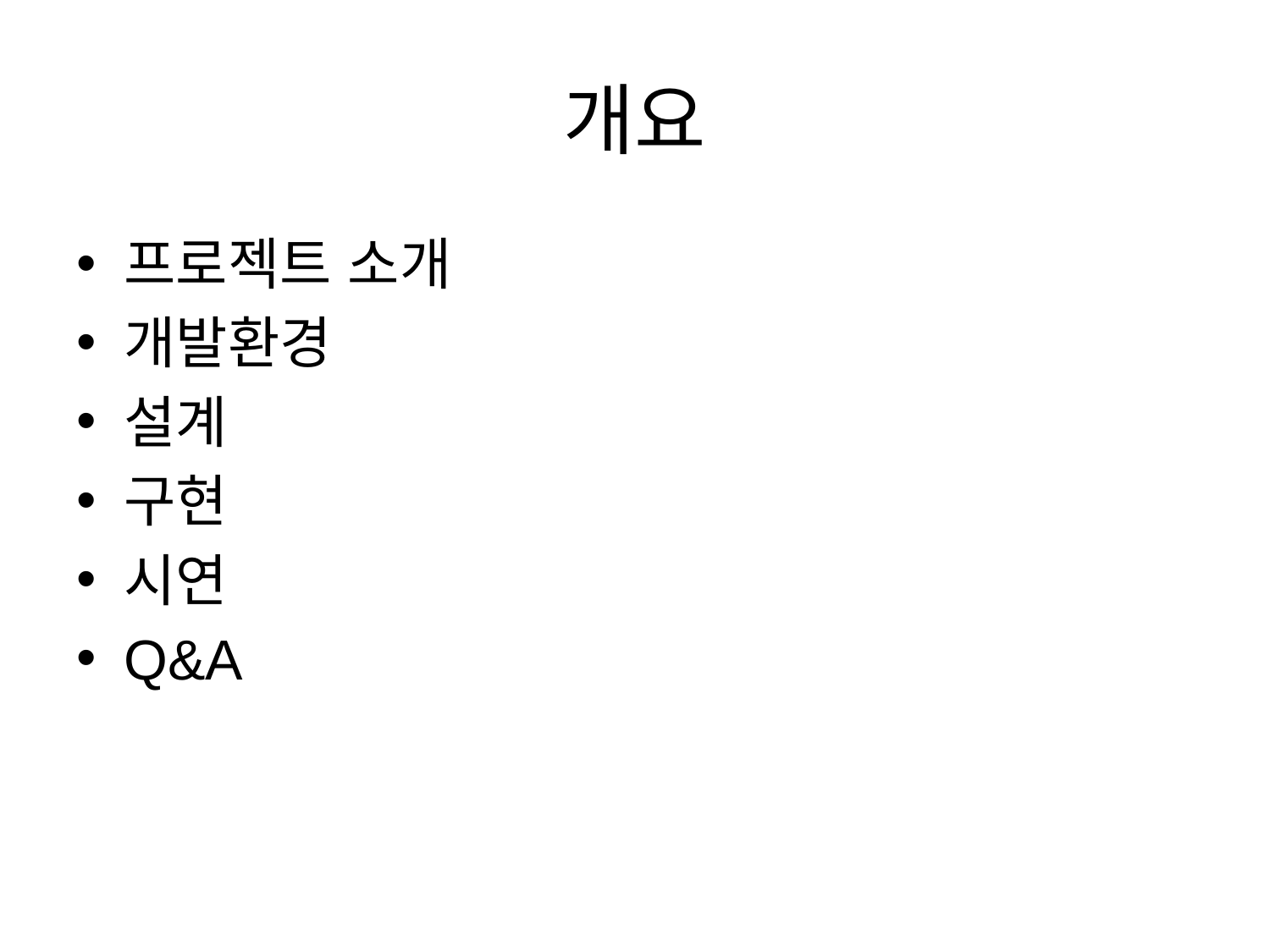

# 개요
프로젝트 소개
개발환경
설계
구현
시연
Q&A